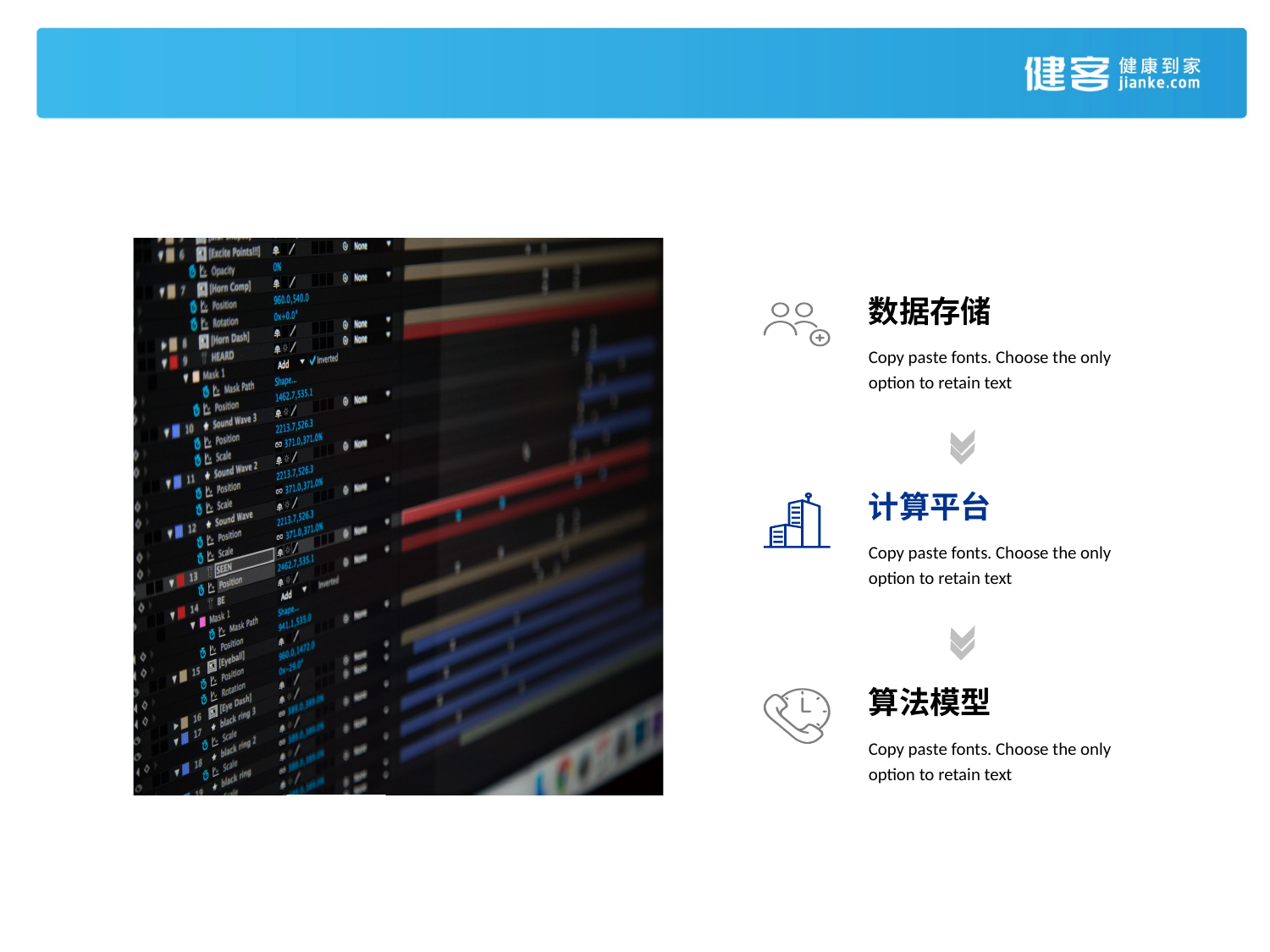

#

数据存储

Copy paste fonts. Choose the only option to retain text

计算平台

Copy paste fonts. Choose the only option to retain text

算法模型

Copy paste fonts. Choose the only option to retain text